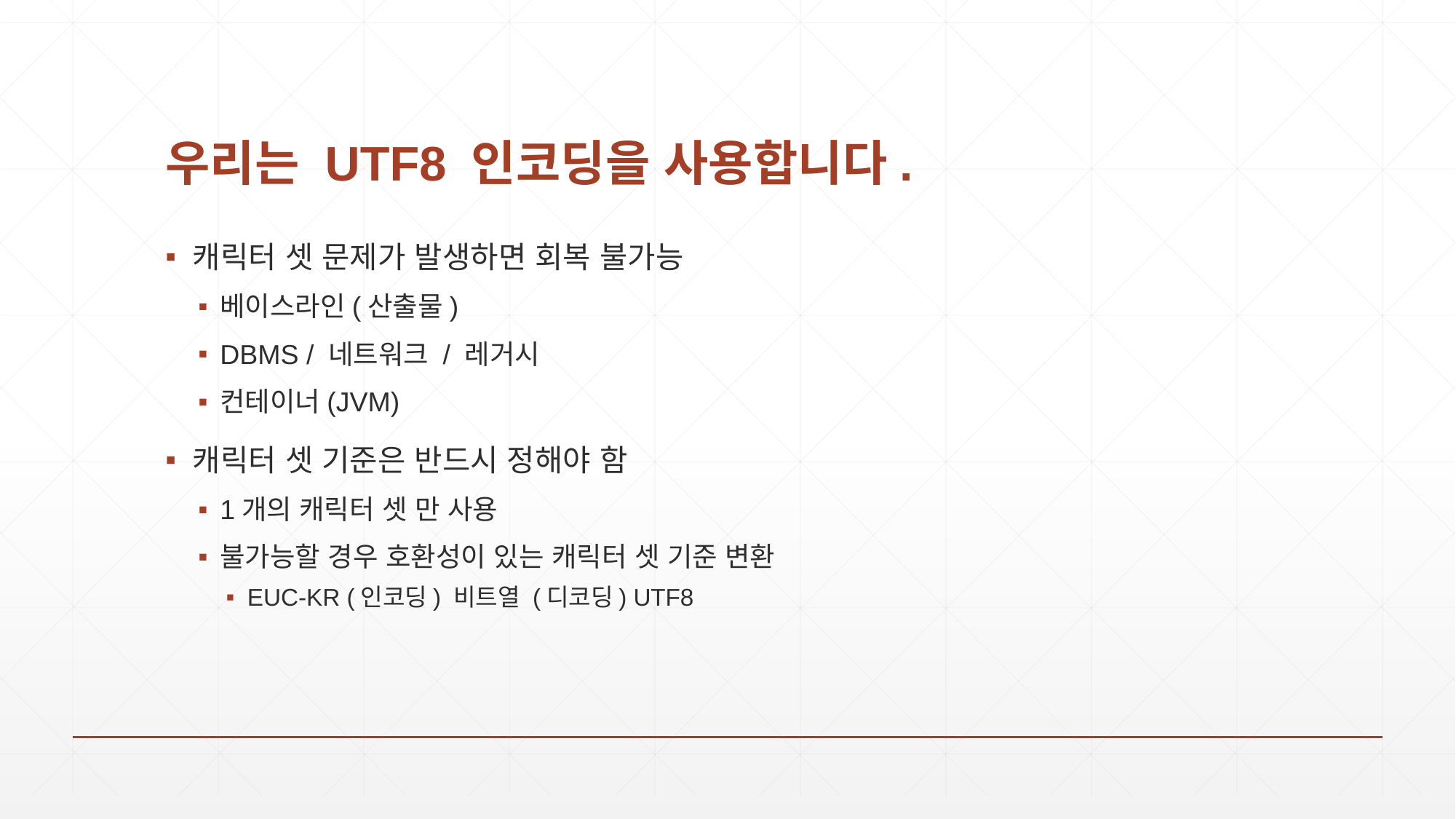

# 우리는 UTF8 인코딩을 사용합니다.
캐릭터 셋 문제가 발생하면 회복 불가능
베이스라인(산출물)
DBMS / 네트워크 / 레거시
컨테이너(JVM)
캐릭터 셋 기준은 반드시 정해야 함
1개의 캐릭터 셋 만 사용
불가능할 경우 호환성이 있는 캐릭터 셋 기준 변환
EUC-KR (인코딩) 비트열 (디코딩) UTF8